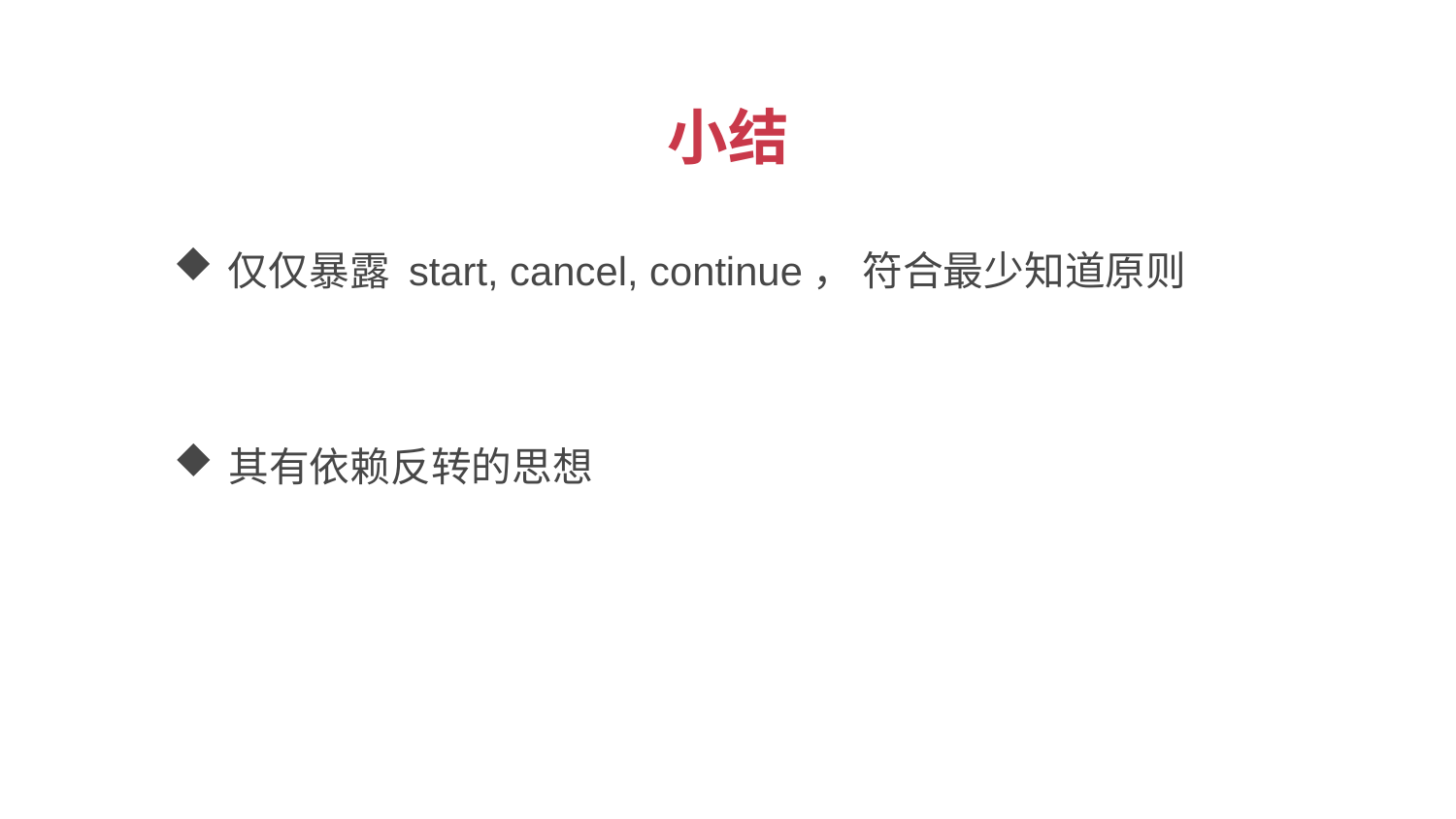

小结
仅仅暴露 start, cancel, continue， 符合最少知道原则
其有依赖反转的思想